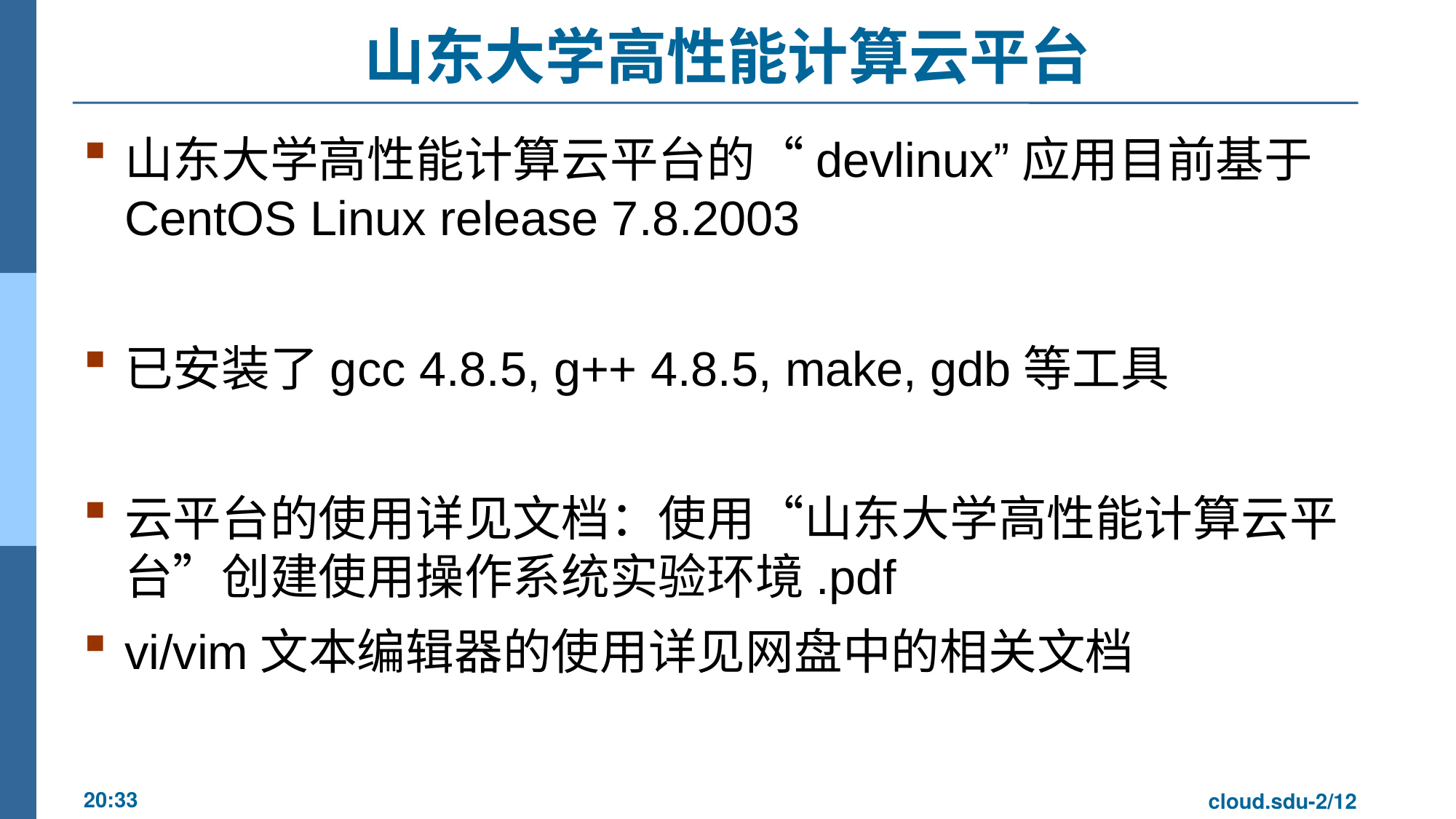

# 山东大学高性能计算云平台
山东大学高性能计算云平台的“devlinux”应用目前基于CentOS Linux release 7.8.2003

已安装了gcc 4.8.5, g++ 4.8.5, make, gdb等工具

云平台的使用详见文档：使用“山东大学高性能计算云平台”创建使用操作系统实验环境.pdf
vi/vim文本编辑器的使用详见网盘中的相关文档